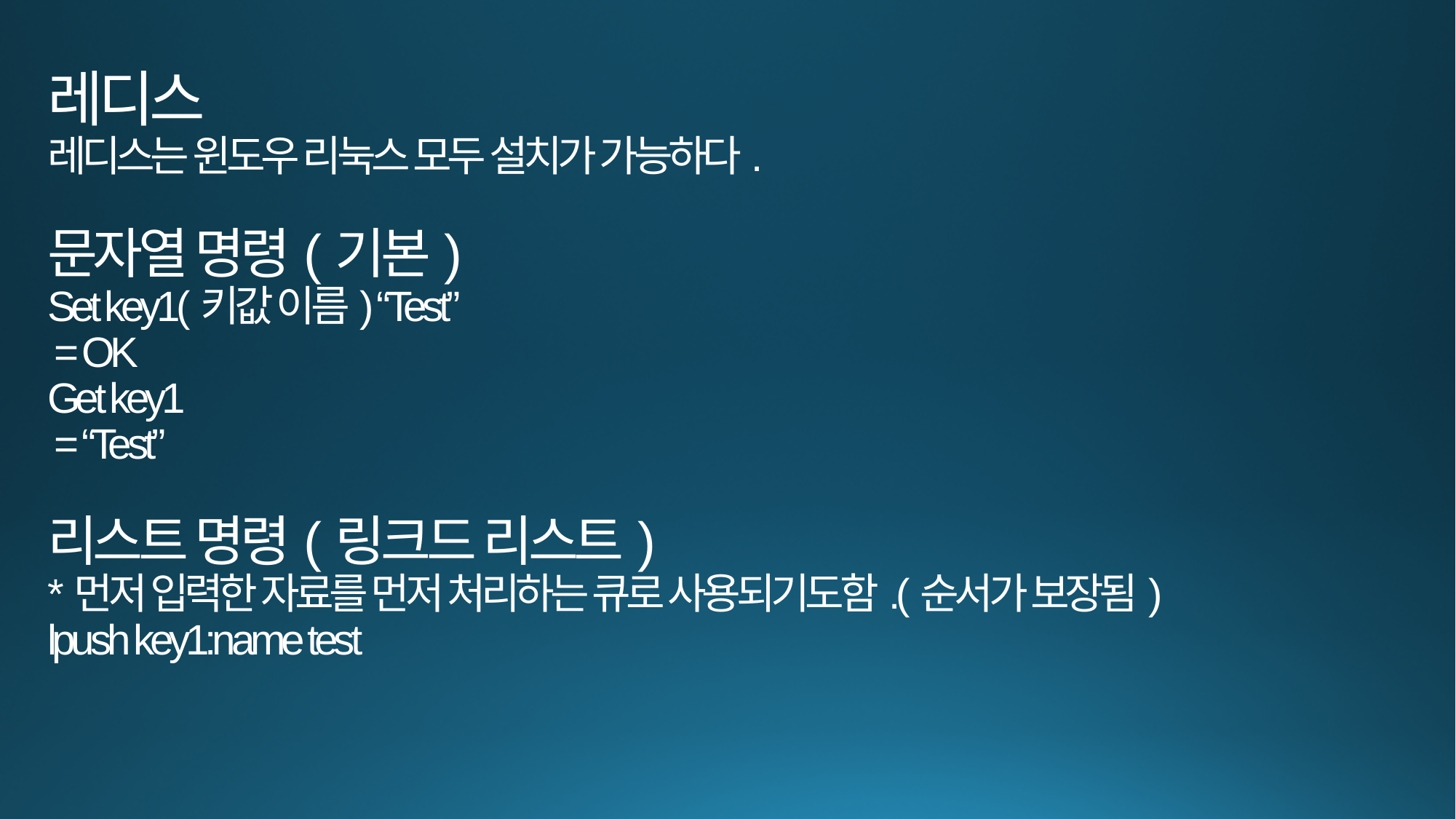

# 레디스 레디스는 윈도우 리눅스 모두 설치가 가능하다. 문자열 명령(기본) Set key1(키값 이름) “Test” = OK Get key1 = “Test” 리스트 명령(링크드 리스트) *먼저 입력한 자료를 먼저 처리하는 큐로 사용되기도함.(순서가 보장됨) lpush key1:name test